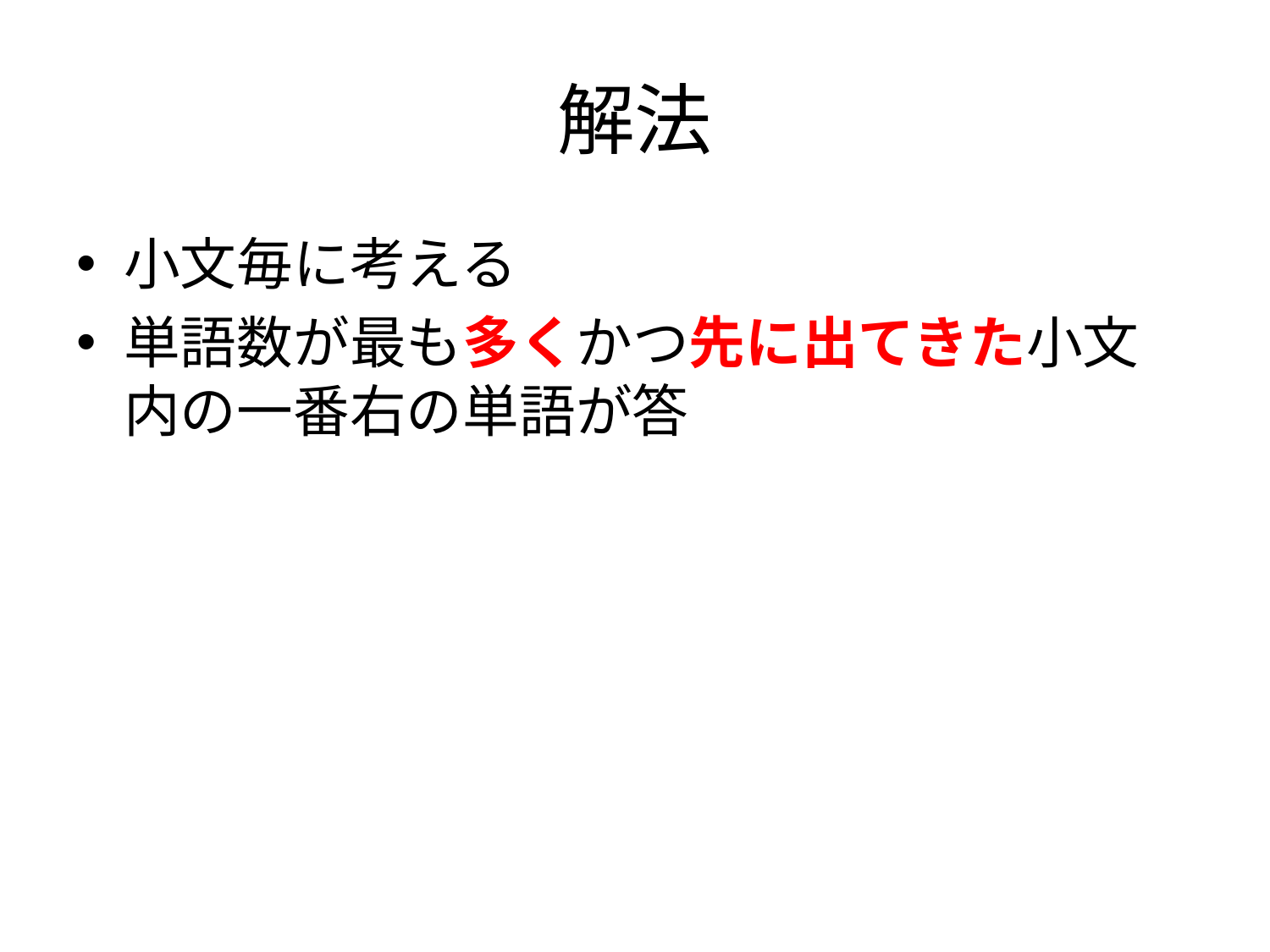

# 解法
小文毎に考える
単語数が最も多くかつ先に出てきた小文内の一番右の単語が答